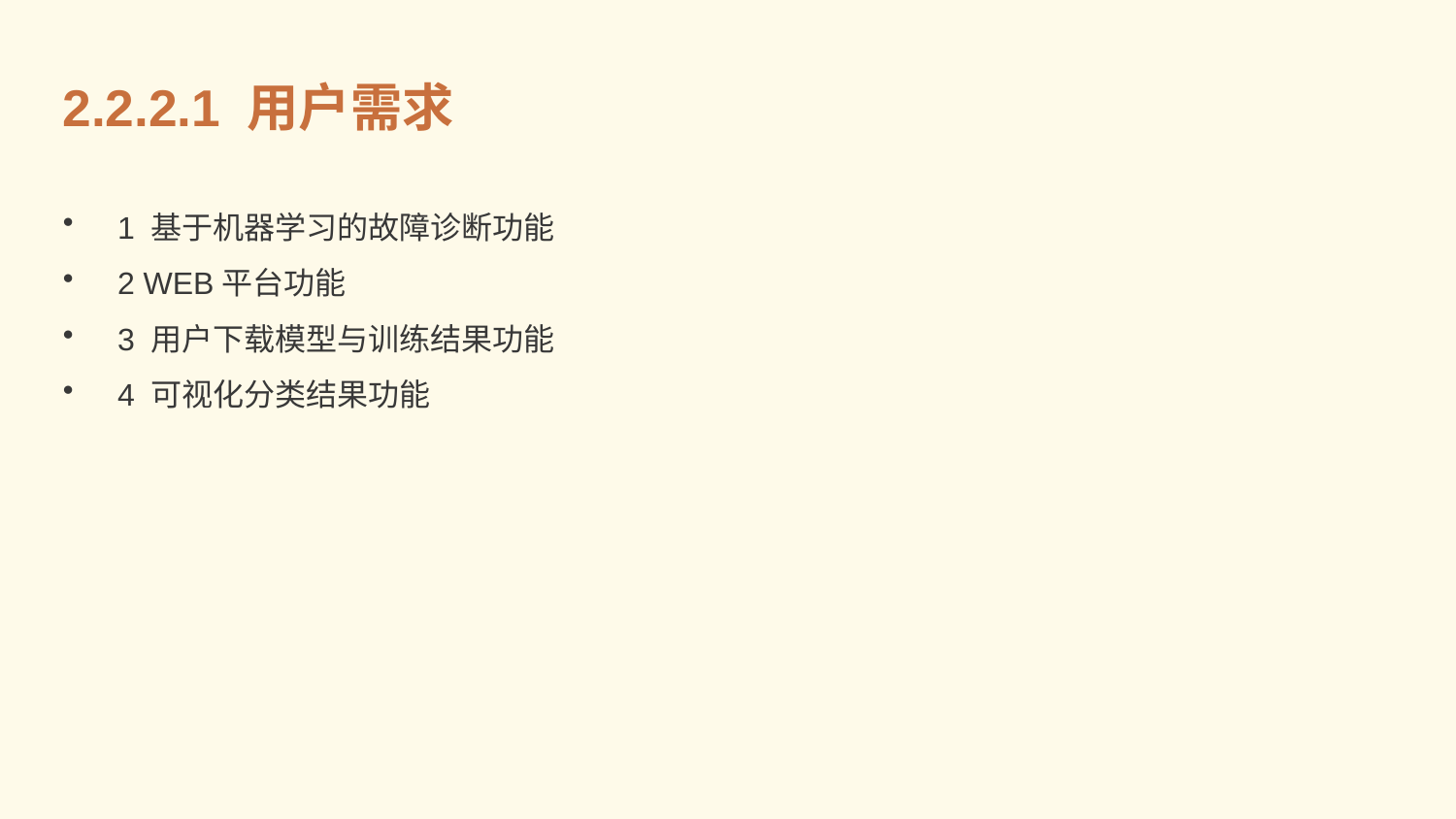

2.2.2.1 用户需求
1 基于机器学习的故障诊断功能
2 WEB平台功能
3 用户下载模型与训练结果功能
4 可视化分类结果功能